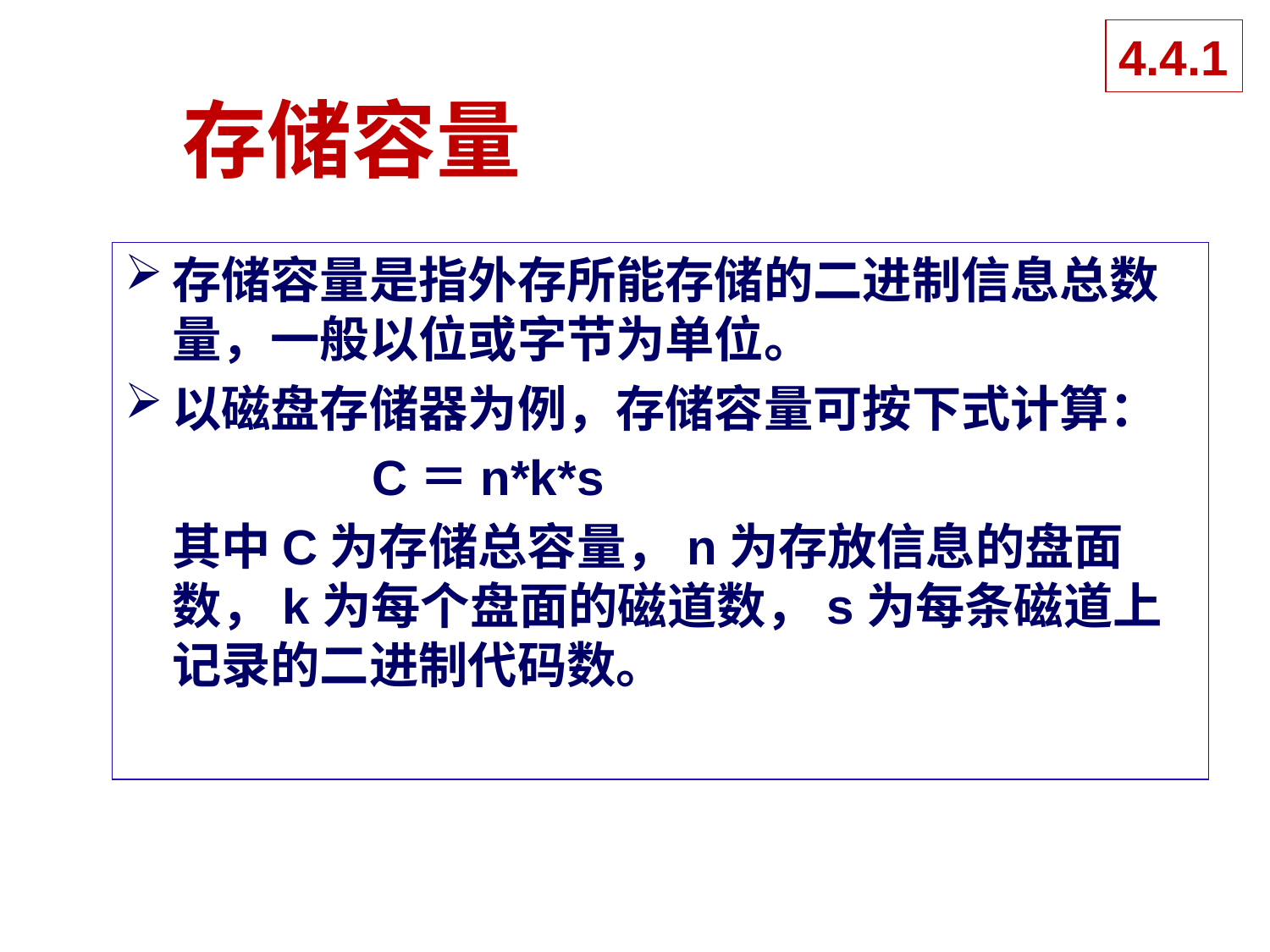

4.4.1
# 存储容量
存储容量是指外存所能存储的二进制信息总数量，一般以位或字节为单位。
以磁盘存储器为例，存储容量可按下式计算：
                  C＝n*k*s
	其中C为存储总容量，n为存放信息的盘面数，k为每个盘面的磁道数，s为每条磁道上记录的二进制代码数。